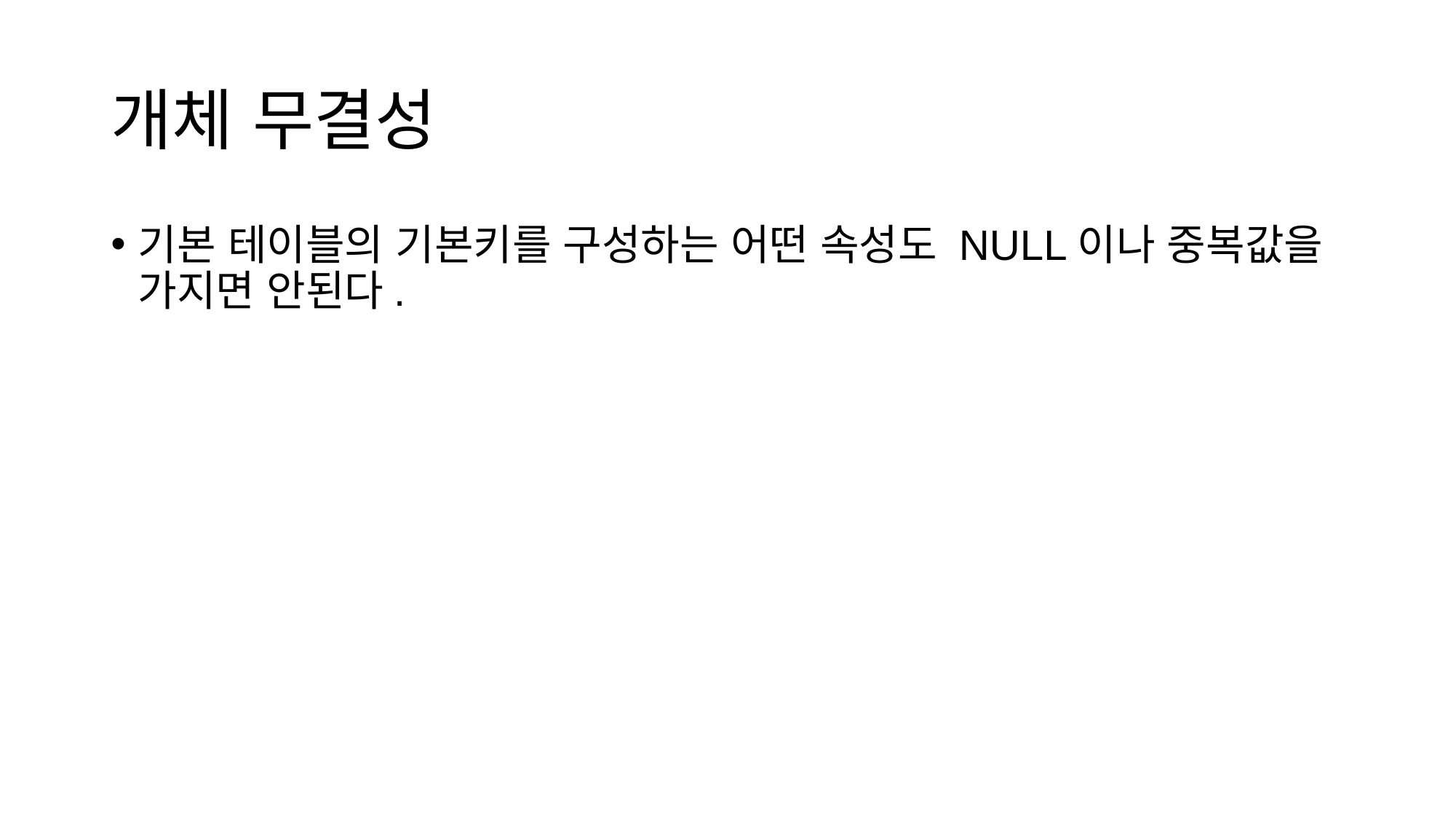

# 개체 무결성
기본 테이블의 기본키를 구성하는 어떤 속성도 NULL이나 중복값을 가지면 안된다.